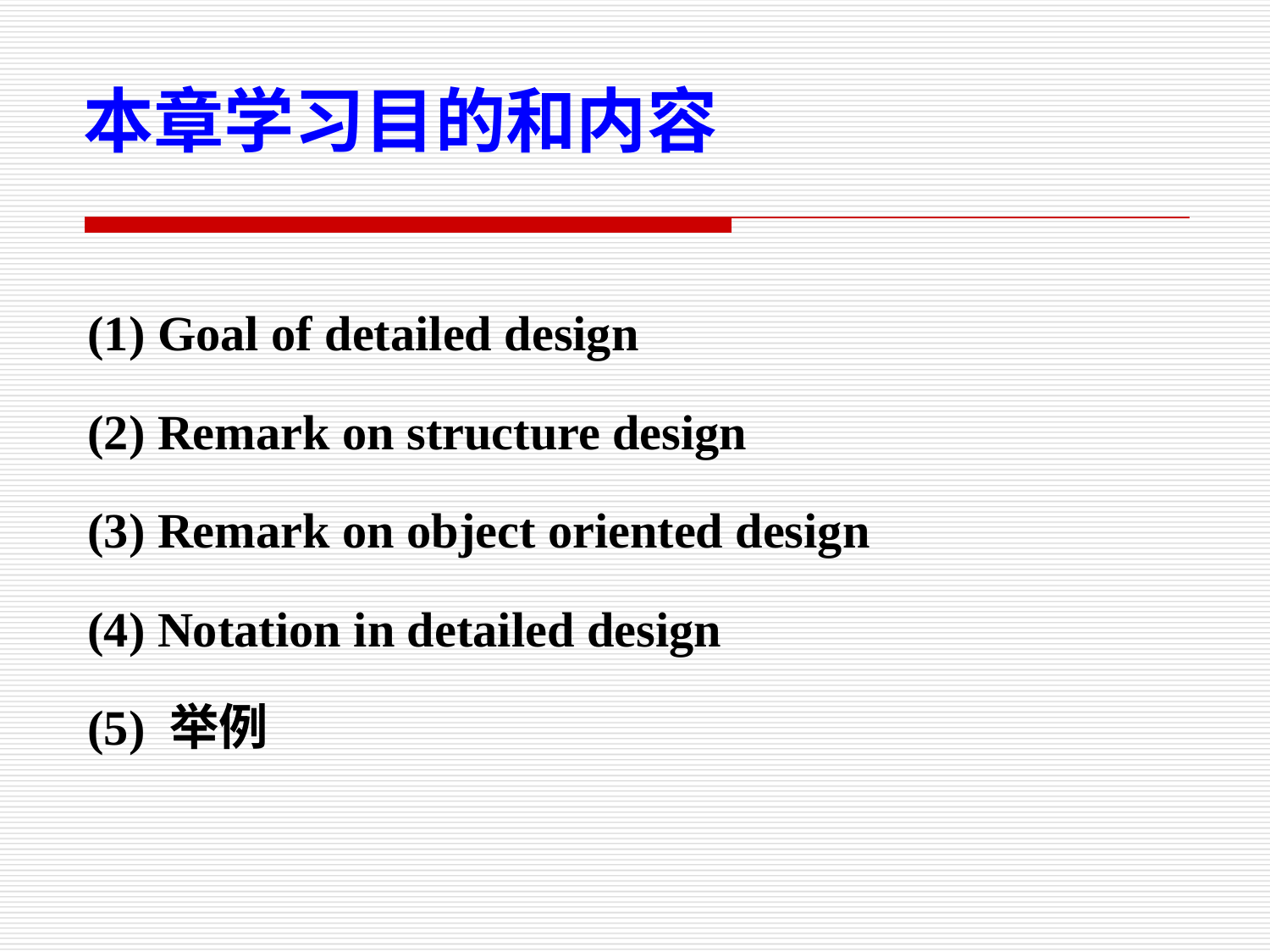

本章学习目的和内容
(1) Goal of detailed design
(2) Remark on structure design
(3) Remark on object oriented design
(4) Notation in detailed design
(5) 举例